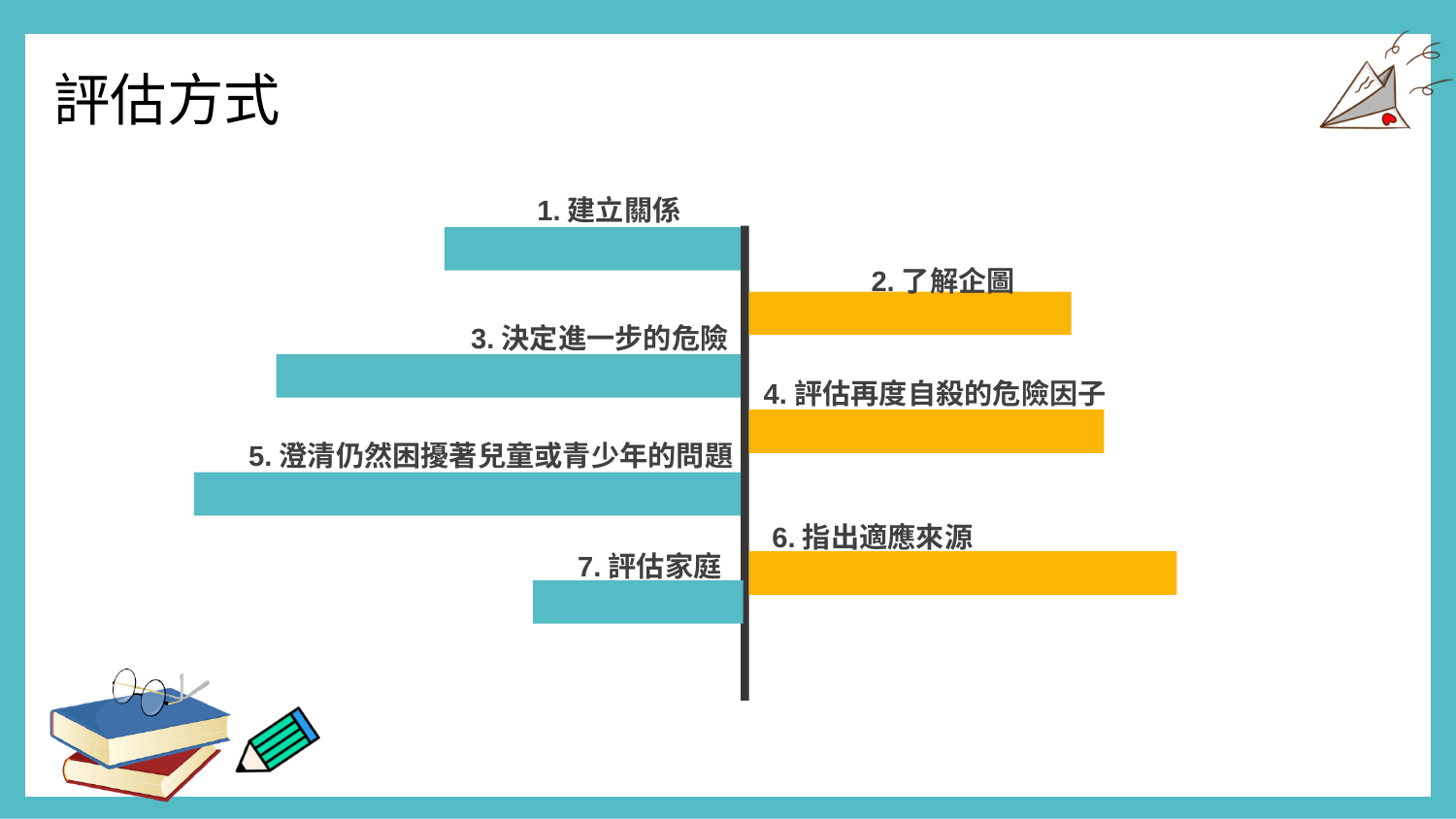

評估方式
1.建立關係

2.了解企圖

3.決定進一步的危險

4.評估再度自殺的危險因子

5.澄清仍然困擾著兒童或青少年的問題

6.指出適應來源
7.評估家庭